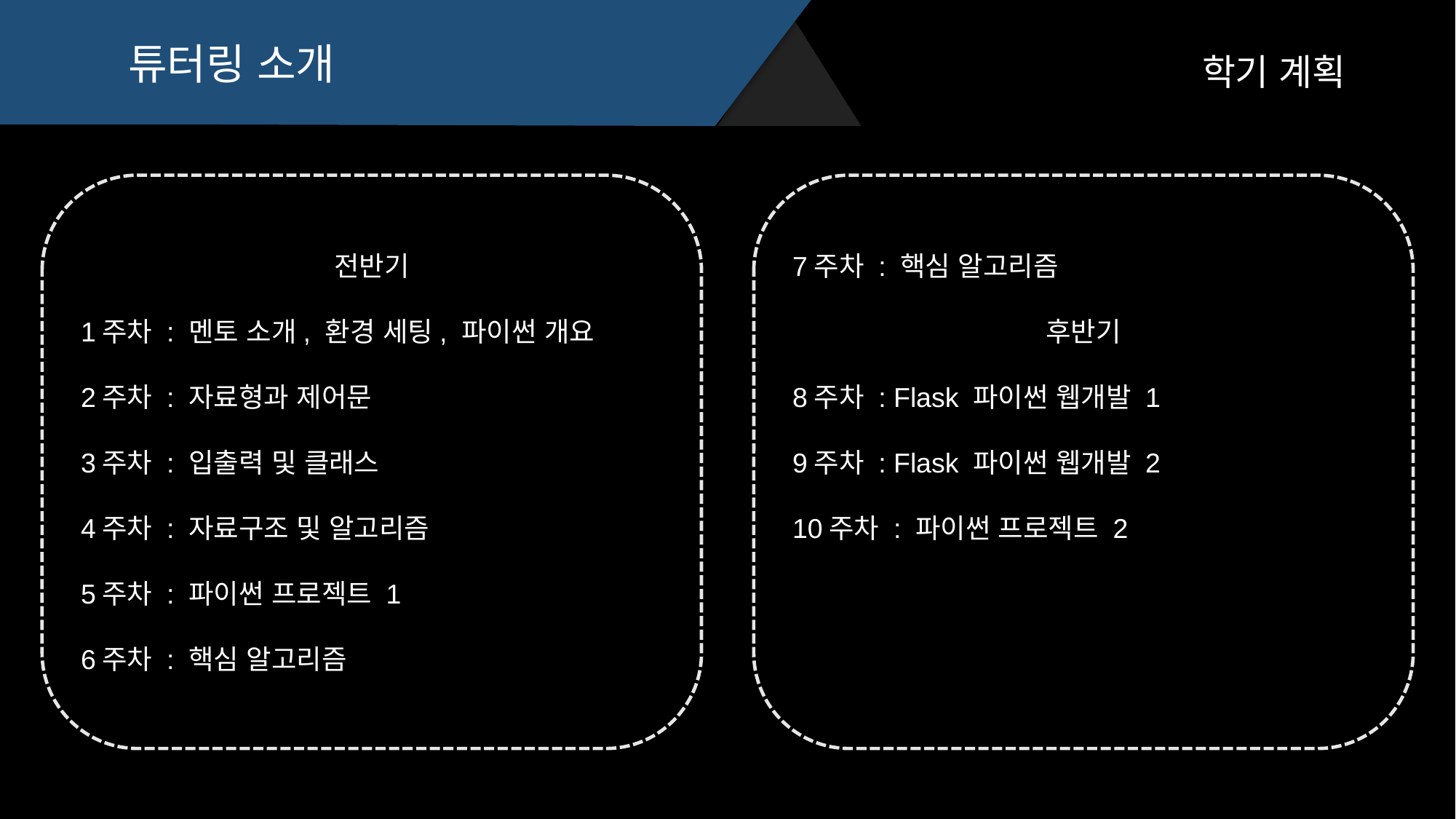

튜터링 소개
학기 계획
전반기

1주차 : 멘토 소개, 환경 세팅, 파이썬 개요

2주차 : 자료형과 제어문

3주차 : 입출력 및 클래스

4주차 : 자료구조 및 알고리즘

5주차 : 파이썬 프로젝트 1

6주차 : 핵심 알고리즘

7주차 : 핵심 알고리즘

후반기

8주차 : Flask 파이썬 웹개발 1

9주차 : Flask 파이썬 웹개발 2

10주차 : 파이썬 프로젝트 2